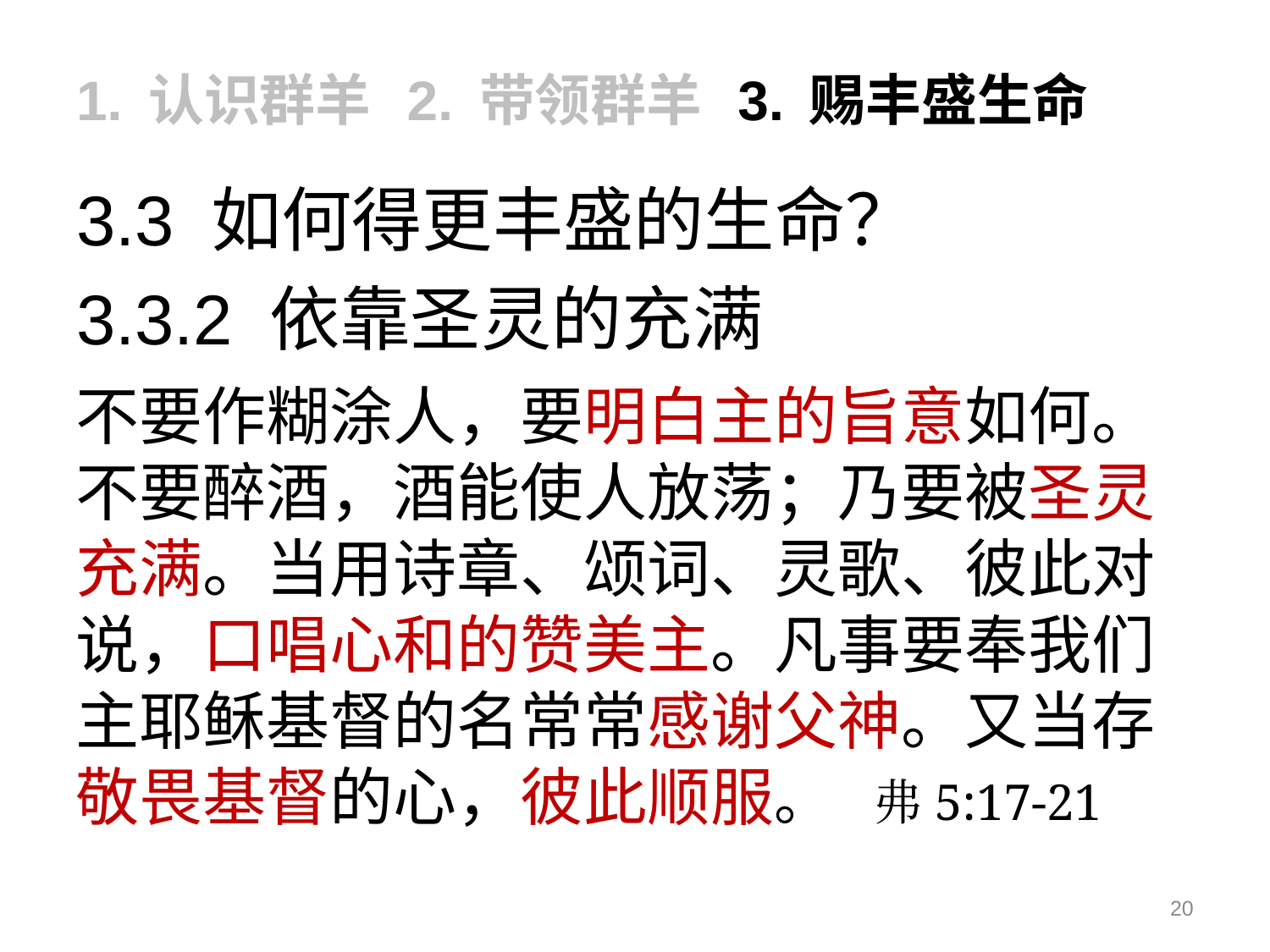

1. 认识群羊  2. 带领群羊  3. 赐丰盛生命
3.3 如何得更丰盛的生命？
3.3.2 依靠圣灵的充满
不要作糊涂人，要明白主的旨意如何。不要醉酒，酒能使人放荡；乃要被圣灵充满。当用诗章、颂词、灵歌、彼此对说，口唱心和的赞美主。凡事要奉我们主耶稣基督的名常常感谢父神。又当存敬畏基督的心，彼此顺服。   弗5:17-21
20